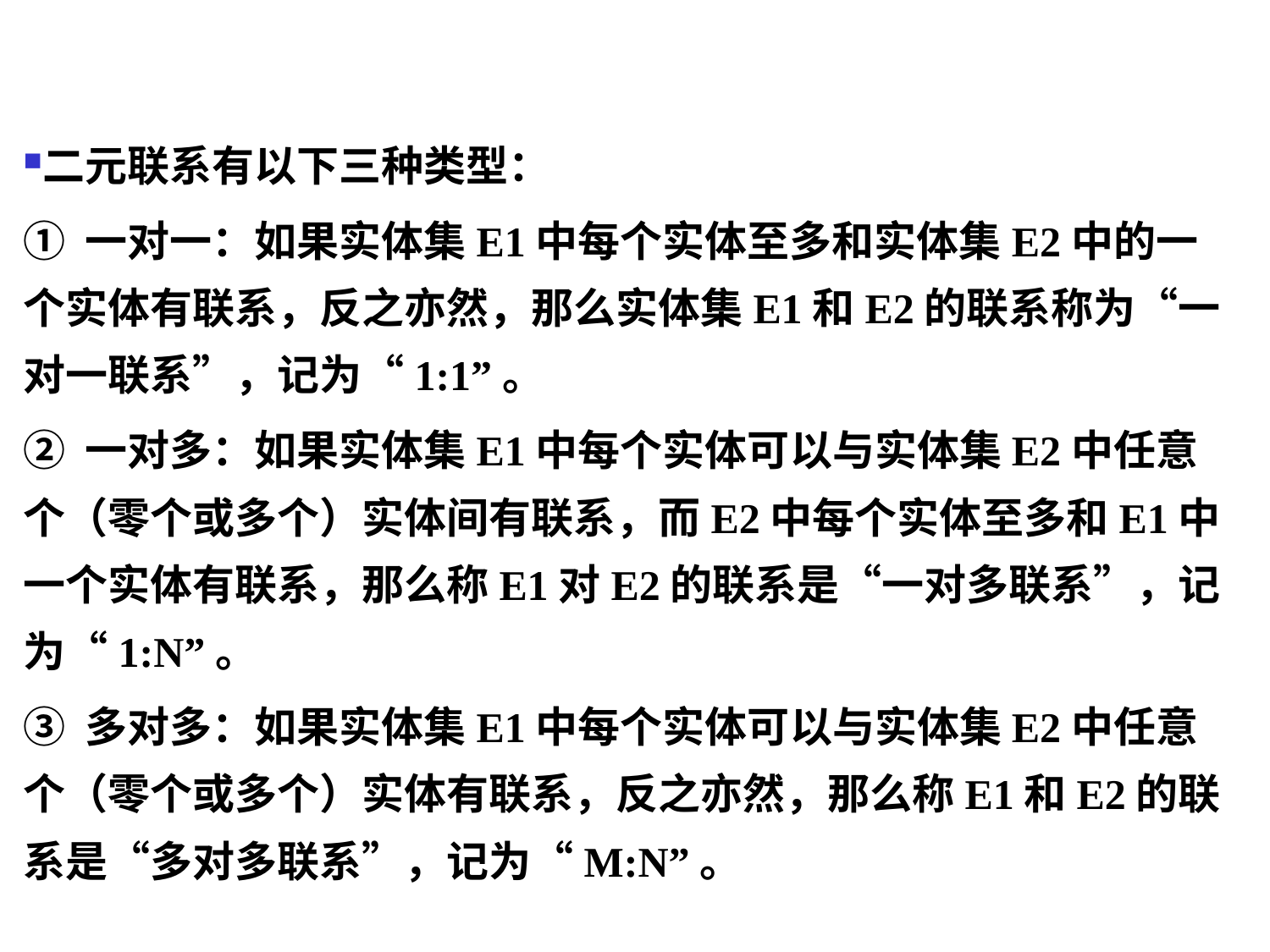

二元联系有以下三种类型：
① 一对一：如果实体集E1中每个实体至多和实体集E2中的一个实体有联系，反之亦然，那么实体集E1和E2的联系称为“一对一联系”，记为“1:1”。
② 一对多：如果实体集E1中每个实体可以与实体集E2中任意个（零个或多个）实体间有联系，而E2中每个实体至多和E1中一个实体有联系，那么称E1对E2的联系是“一对多联系”，记为“1:N”。
③ 多对多：如果实体集E1中每个实体可以与实体集E2中任意个（零个或多个）实体有联系，反之亦然，那么称E1和E2的联系是“多对多联系”，记为“M:N”。